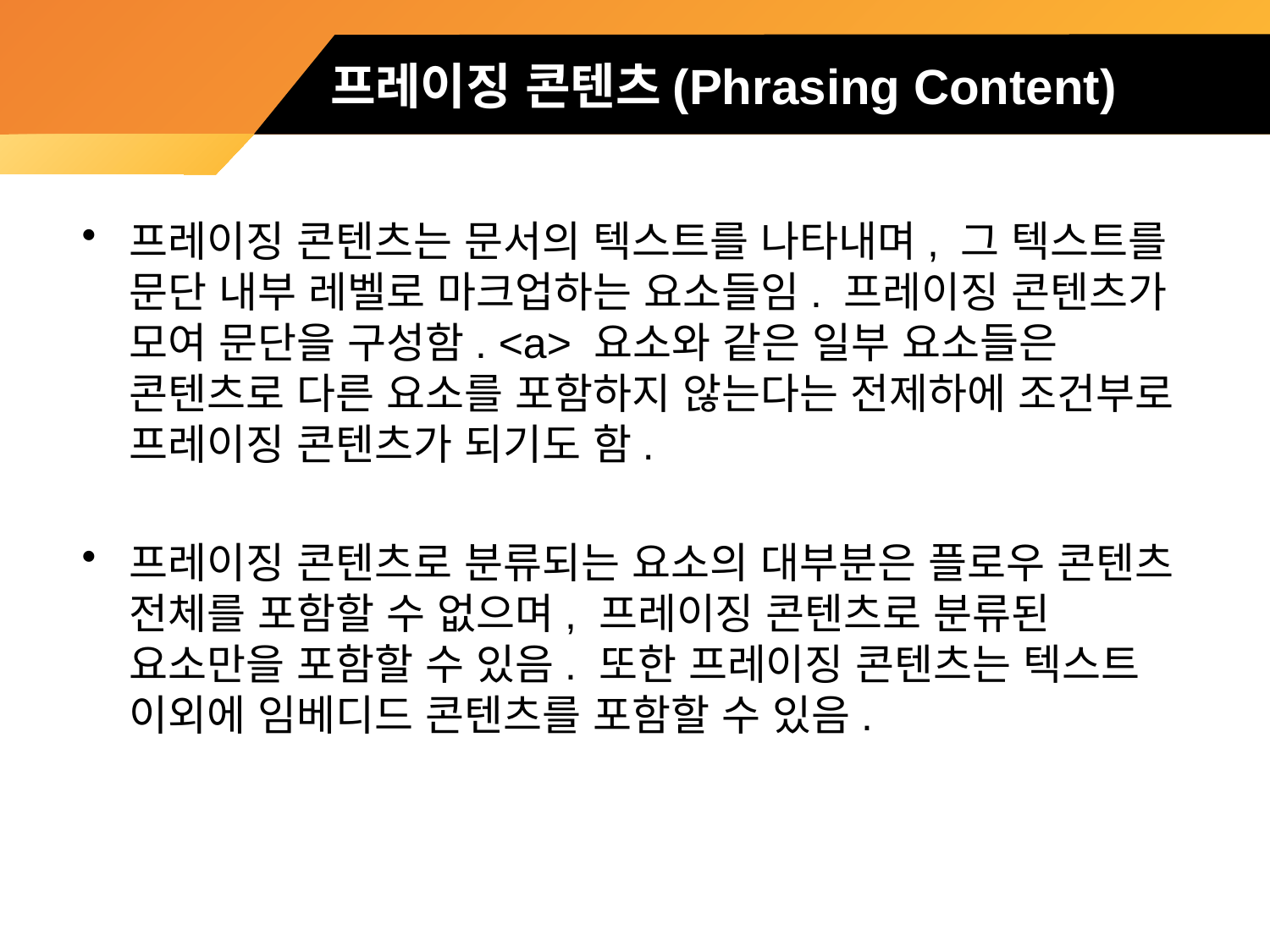

# 프레이징 콘텐츠(Phrasing Content)
프레이징 콘텐츠는 문서의 텍스트를 나타내며, 그 텍스트를 문단 내부 레벨로 마크업하는 요소들임. 프레이징 콘텐츠가 모여 문단을 구성함. <a> 요소와 같은 일부 요소들은 콘텐츠로 다른 요소를 포함하지 않는다는 전제하에 조건부로 프레이징 콘텐츠가 되기도 함.

프레이징 콘텐츠로 분류되는 요소의 대부분은 플로우 콘텐츠 전체를 포함할 수 없으며, 프레이징 콘텐츠로 분류된 요소만을 포함할 수 있음. 또한 프레이징 콘텐츠는 텍스트 이외에 임베디드 콘텐츠를 포함할 수 있음.